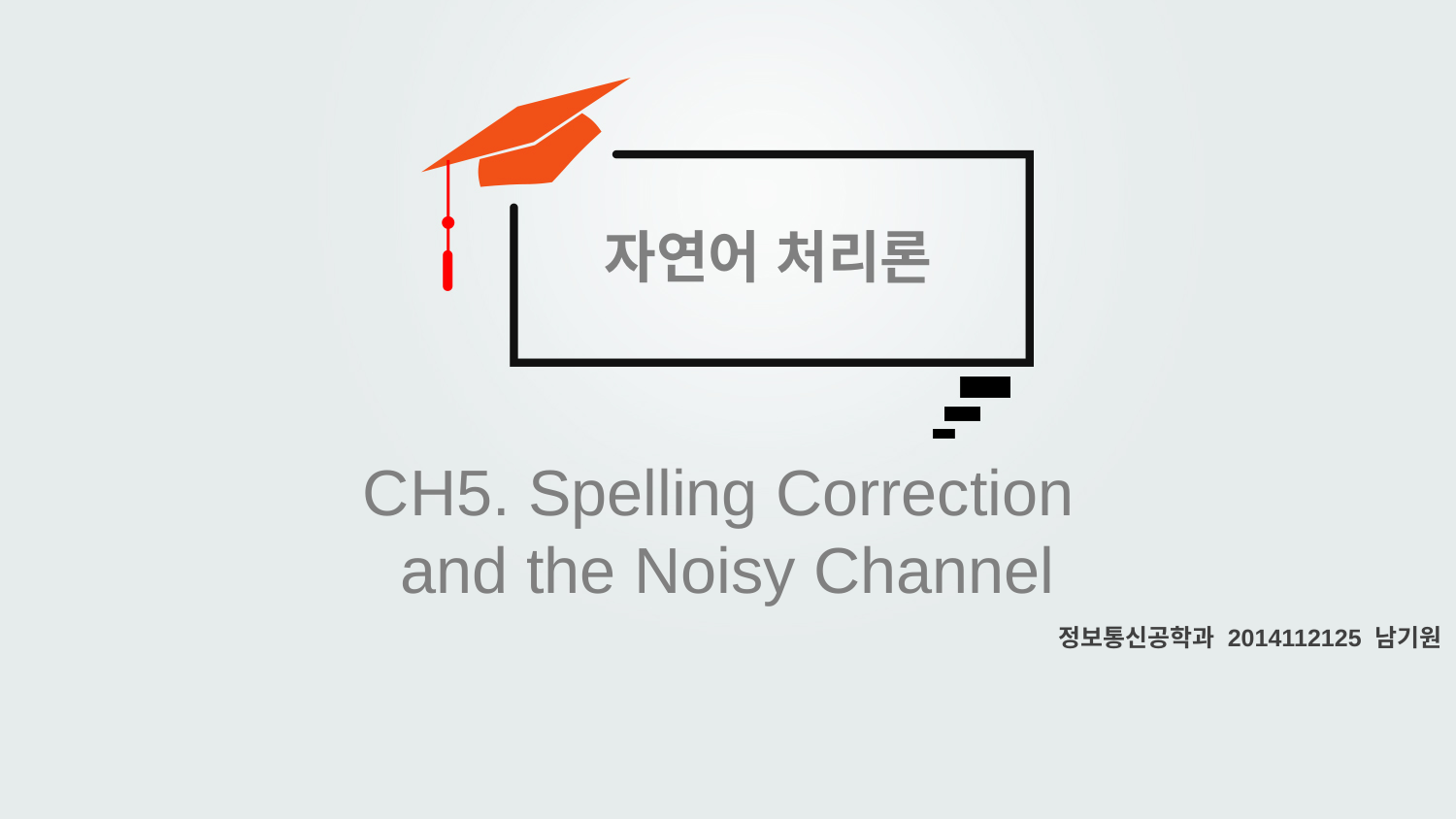

자연어 처리론
CH5. Spelling Correction
and the Noisy Channel
정보통신공학과 2014112125 남기원